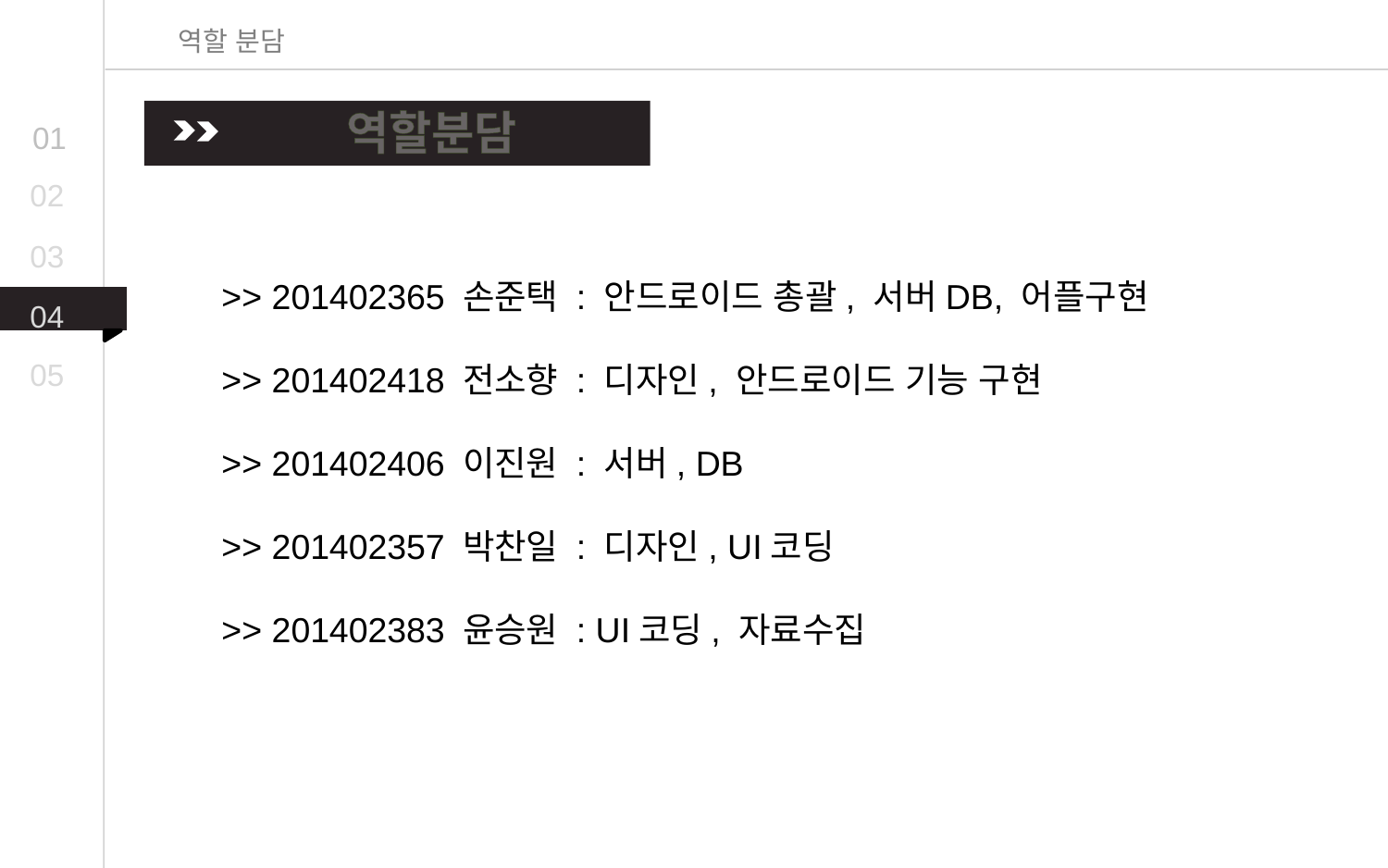

역할 분담
역할분담

01

02
>> 201402365 손준택 : 안드로이드 총괄, 서버DB, 어플구현
>> 201402418 전소향 : 디자인, 안드로이드 기능 구현
>> 201402406 이진원 : 서버, DB
>> 201402357 박찬일 : 디자인, UI코딩
>> 201402383 윤승원 : UI코딩, 자료수집

03

04

05